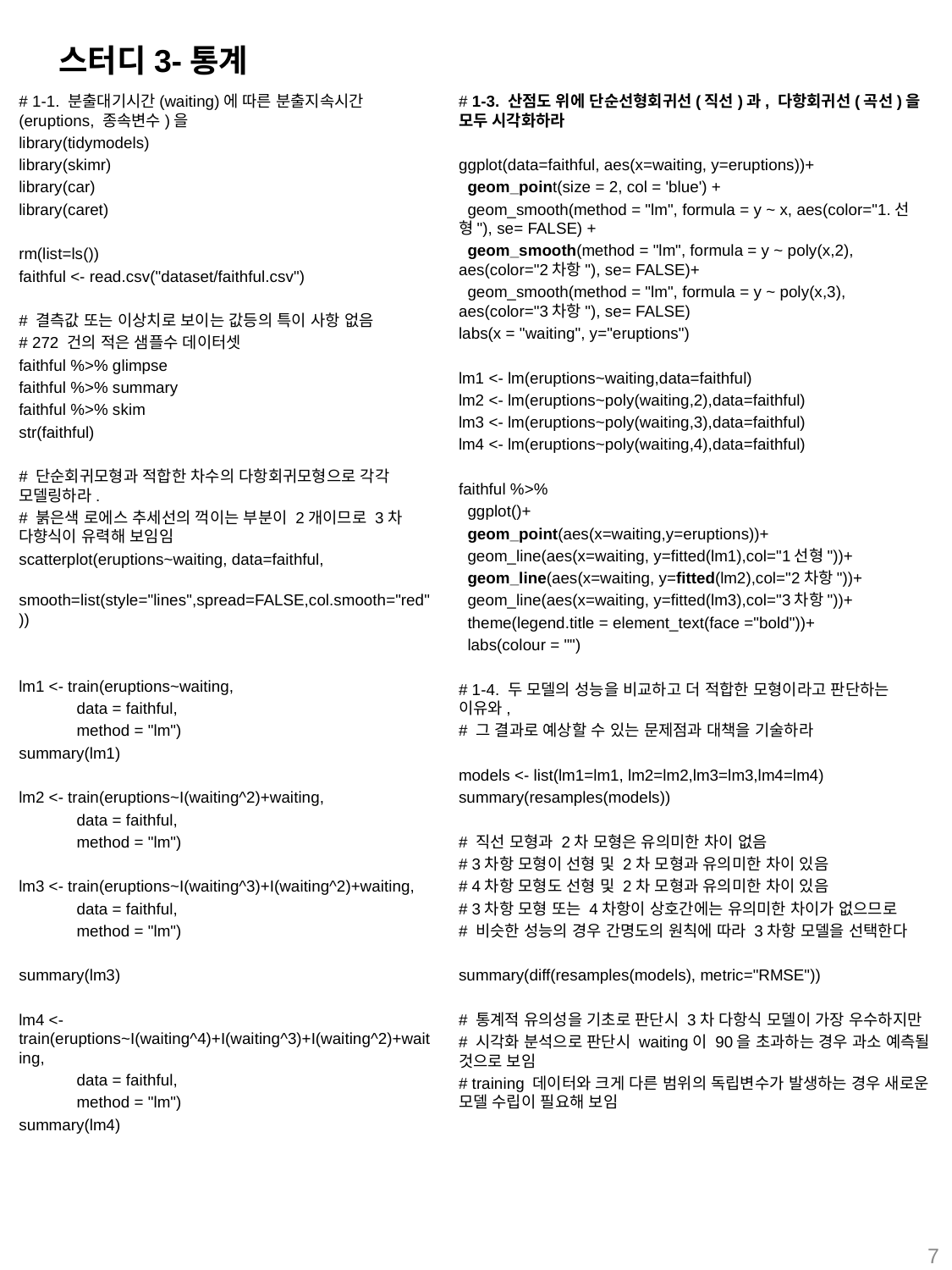

# 스터디3-통계
# 1-1. 분출대기시간(waiting)에 따른 분출지속시간(eruptions, 종속변수)을
library(tidymodels)
library(skimr)
library(car)
library(caret)

rm(list=ls())
faithful <- read.csv("dataset/faithful.csv")

# 결측값 또는 이상치로 보이는 값등의 특이 사항 없음
# 272 건의 적은 샘플수 데이터셋
faithful %>% glimpse
faithful %>% summary
faithful %>% skim
str(faithful)

# 단순회귀모형과 적합한 차수의 다항회귀모형으로 각각 모델링하라.
# 붉은색 로에스 추세선의 꺽이는 부분이 2개이므로 3차 다향식이 유력해 보임임
scatterplot(eruptions~waiting, data=faithful,
            smooth=list(style="lines",spread=FALSE,col.smooth="red"))

lm1 <- train(eruptions~waiting,
             data = faithful,
             method = "lm")
summary(lm1)

lm2 <- train(eruptions~I(waiting^2)+waiting,
             data = faithful,
             method = "lm")

lm3 <- train(eruptions~I(waiting^3)+I(waiting^2)+waiting,
             data = faithful,
             method = "lm")

summary(lm3)

lm4 <- train(eruptions~I(waiting^4)+I(waiting^3)+I(waiting^2)+waiting,
             data = faithful,
             method = "lm")
summary(lm4)
# 1-3. 산점도 위에 단순선형회귀선(직선)과, 다항회귀선(곡선)을 모두 시각화하라

ggplot(data=faithful, aes(x=waiting, y=eruptions))+
  geom_point(size = 2, col = 'blue') +
  geom_smooth(method = "lm", formula = y ~ x, aes(color="1.선형"), se= FALSE) +
  geom_smooth(method = "lm", formula = y ~ poly(x,2), aes(color="2차항"), se= FALSE)+
  geom_smooth(method = "lm", formula = y ~ poly(x,3), aes(color="3차항"), se= FALSE)
labs(x = "waiting", y="eruptions")

lm1 <- lm(eruptions~waiting,data=faithful)
lm2 <- lm(eruptions~poly(waiting,2),data=faithful)
lm3 <- lm(eruptions~poly(waiting,3),data=faithful)
lm4 <- lm(eruptions~poly(waiting,4),data=faithful)

faithful %>%
  ggplot()+
  geom_point(aes(x=waiting,y=eruptions))+
  geom_line(aes(x=waiting, y=fitted(lm1),col="1선형"))+
  geom_line(aes(x=waiting, y=fitted(lm2),col="2차항"))+
  geom_line(aes(x=waiting, y=fitted(lm3),col="3차항"))+
  theme(legend.title = element_text(face ="bold"))+
  labs(colour = "")

# 1-4. 두 모델의 성능을 비교하고 더 적합한 모형이라고 판단하는 이유와,
# 그 결과로 예상할 수 있는 문제점과 대책을 기술하라

models <- list(lm1=lm1, lm2=lm2,lm3=lm3,lm4=lm4)
summary(resamples(models))

# 직선 모형과 2차 모형은 유의미한 차이 없음
# 3차항 모형이 선형 및 2차 모형과 유의미한 차이 있음
# 4차항 모형도 선형 및 2차 모형과 유의미한 차이 있음
# 3차항 모형 또는 4차항이 상호간에는 유의미한 차이가 없으므로
# 비슷한 성능의 경우 간명도의 원칙에 따라 3차항 모델을 선택한다

summary(diff(resamples(models), metric="RMSE"))

# 통계적 유의성을 기초로 판단시 3차 다항식 모델이 가장 우수하지만
# 시각화 분석으로 판단시 waiting이 90을 초과하는 경우 과소 예측될 것으로 보임
# training 데이터와 크게 다른 범위의 독립변수가 발생하는 경우 새로운 모델 수립이 필요해 보임
7